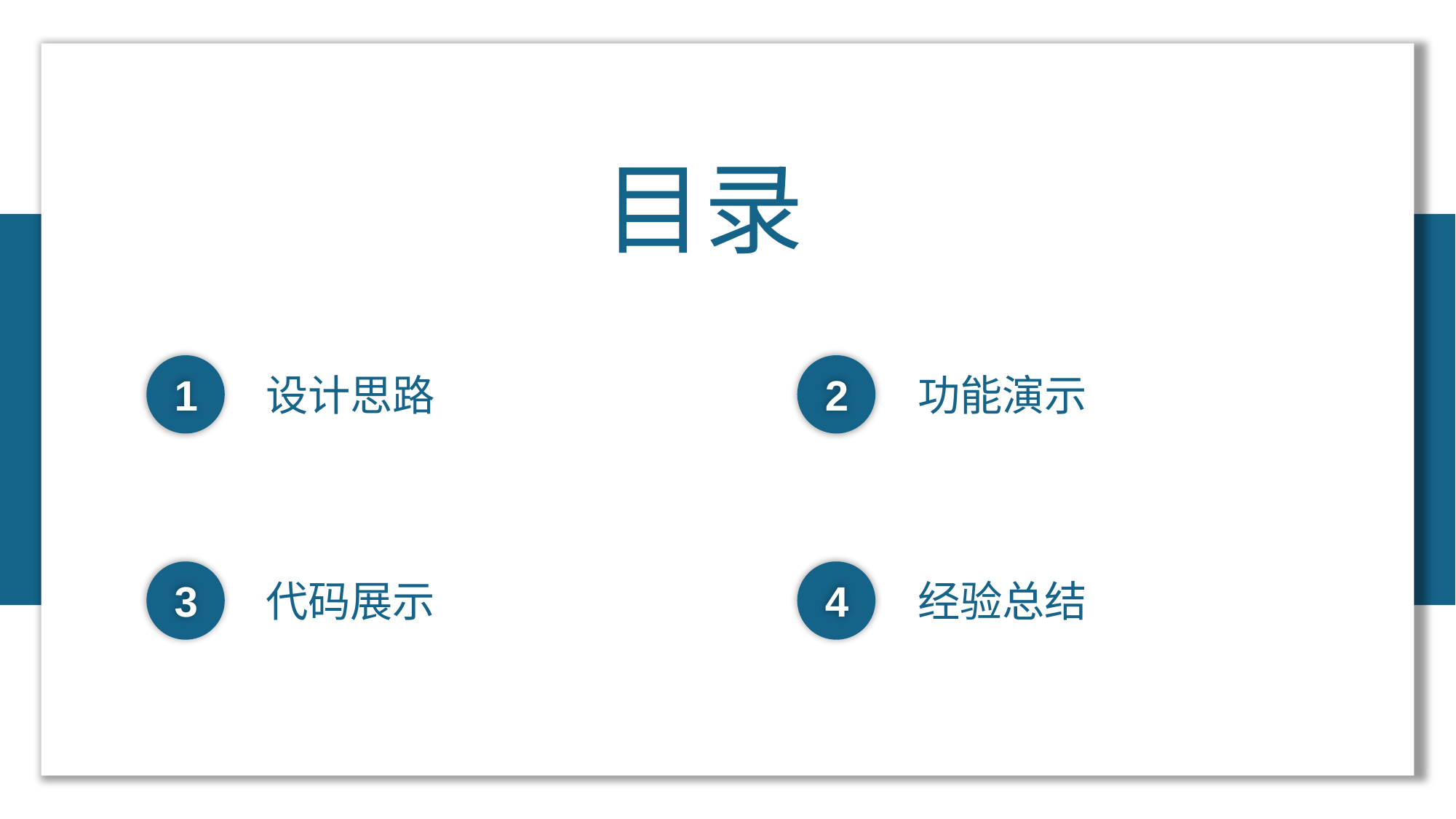

目录

1
2
设计思路
功能演示

3
4
代码展示
经验总结